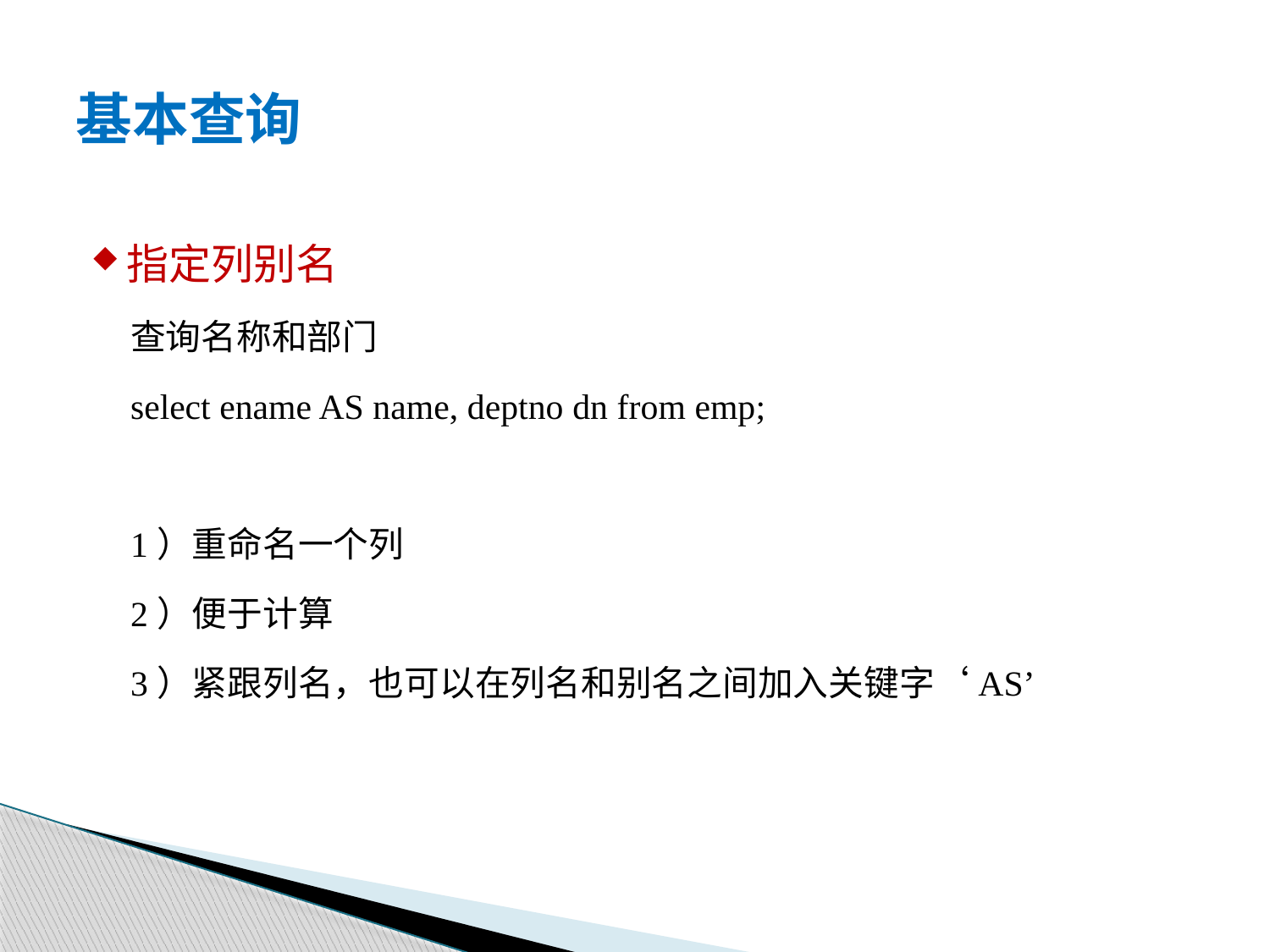

# 基本查询
指定列别名
查询名称和部门
select ename AS name, deptno dn from emp;

1）重命名一个列
2）便于计算
3）紧跟列名，也可以在列名和别名之间加入关键字‘AS’